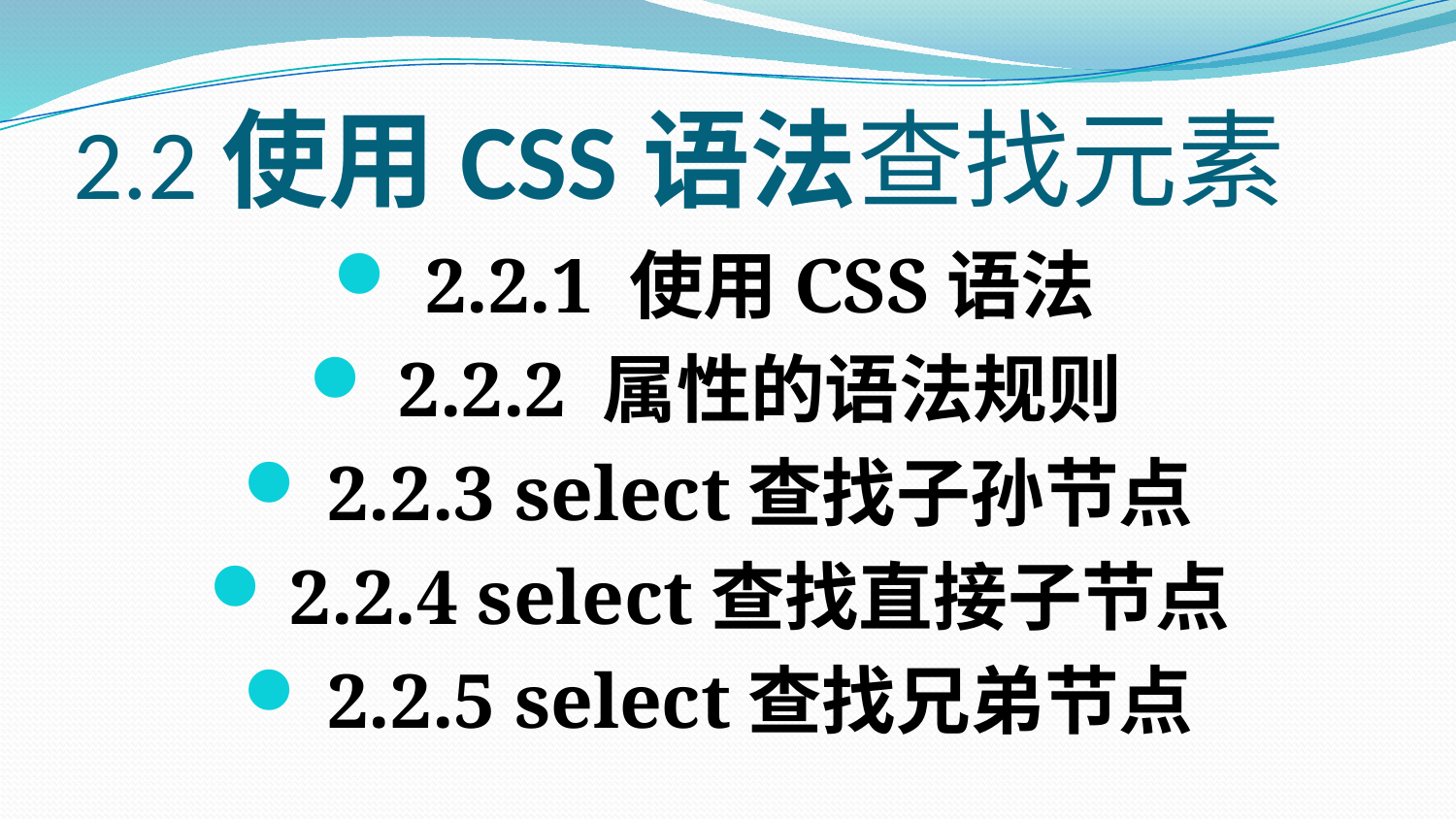

# 2.2使用CSS语法查找元素
2.2.1 使用CSS语法
2.2.2 属性的语法规则
2.2.3 select查找子孙节点
2.2.4 select查找直接子节点
2.2.5 select查找兄弟节点